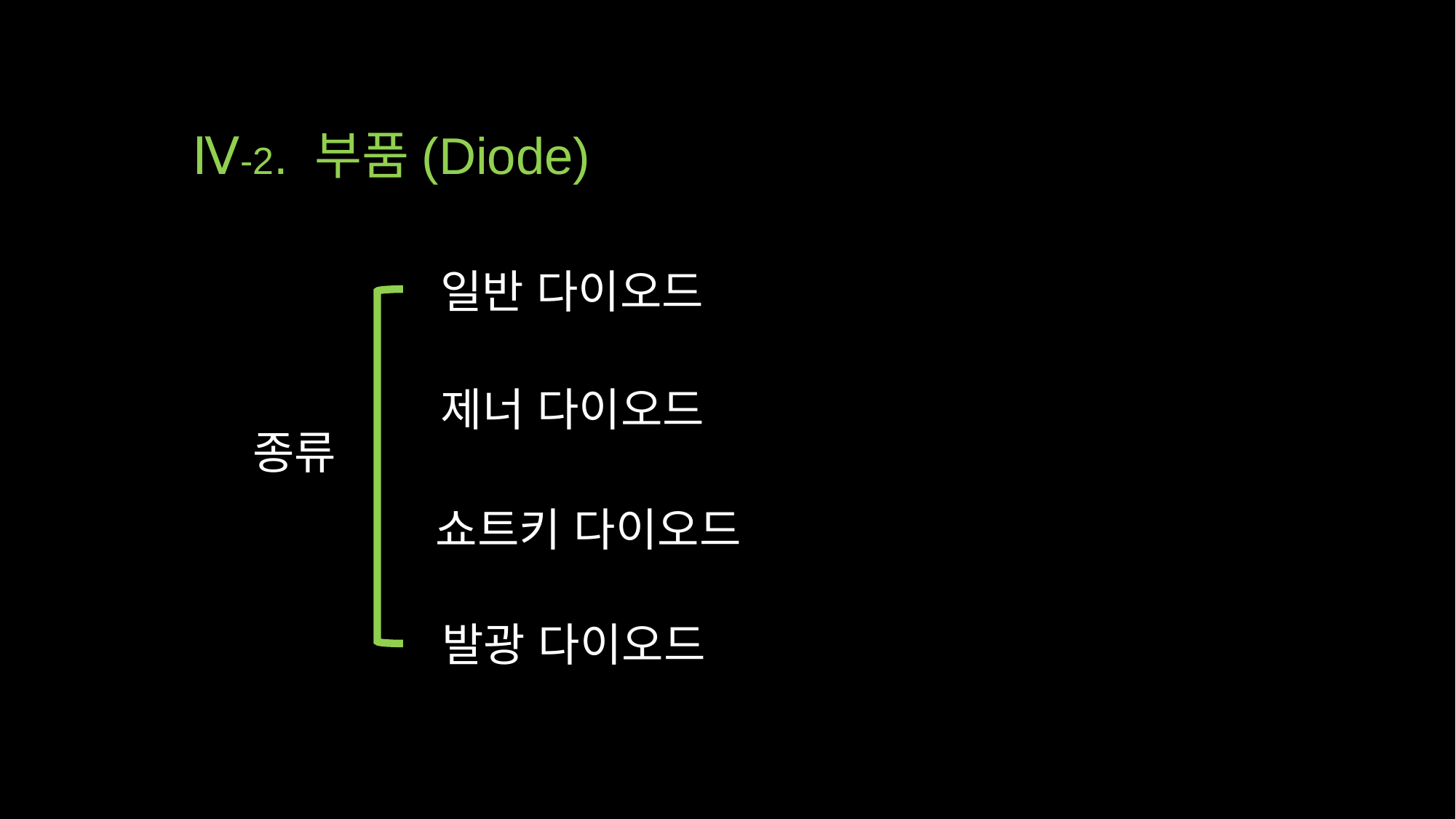

# Ⅳ-2. 부품(Diode)
일반 다이오드

제너 다이오드
종류
쇼트키 다이오드
발광 다이오드